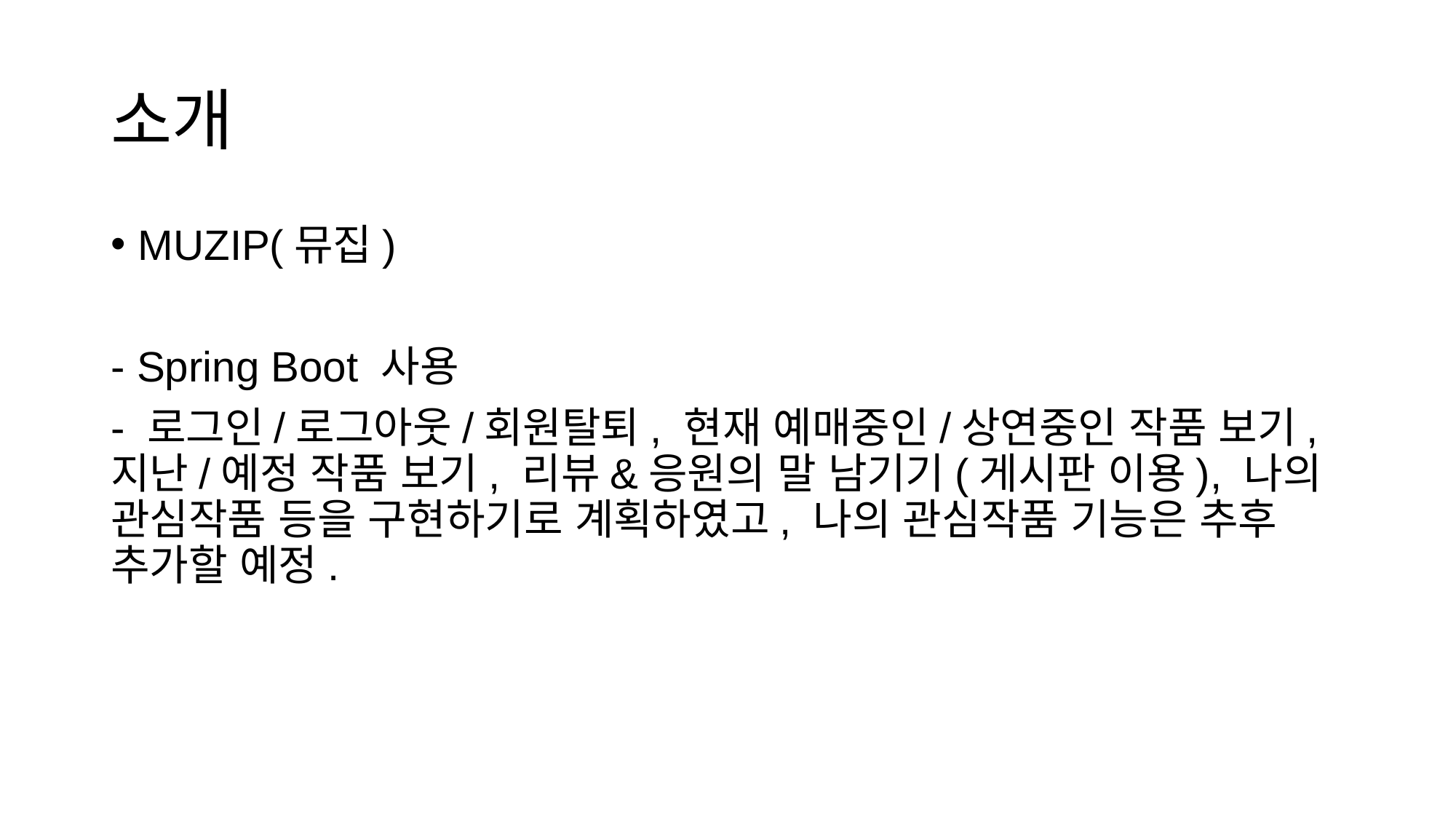

# 소개
MUZIP(뮤집)

- Spring Boot 사용
- 로그인/로그아웃/회원탈퇴, 현재 예매중인/상연중인 작품 보기, 지난/예정 작품 보기, 리뷰&응원의 말 남기기(게시판 이용), 나의 관심작품 등을 구현하기로 계획하였고, 나의 관심작품 기능은 추후 추가할 예정.